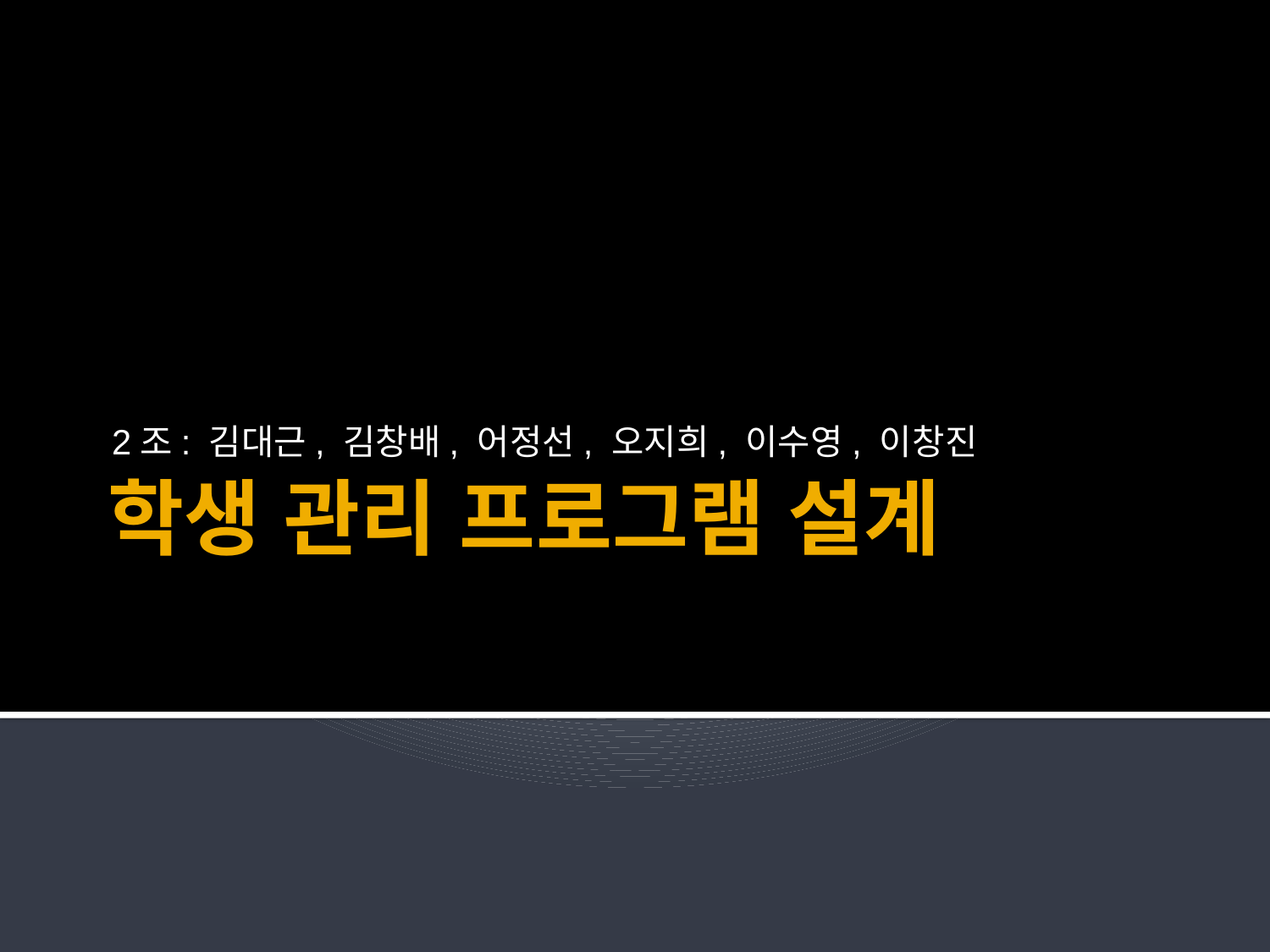

2조: 김대근, 김창배, 어정선, 오지희, 이수영, 이창진
# 학생 관리 프로그램 설계